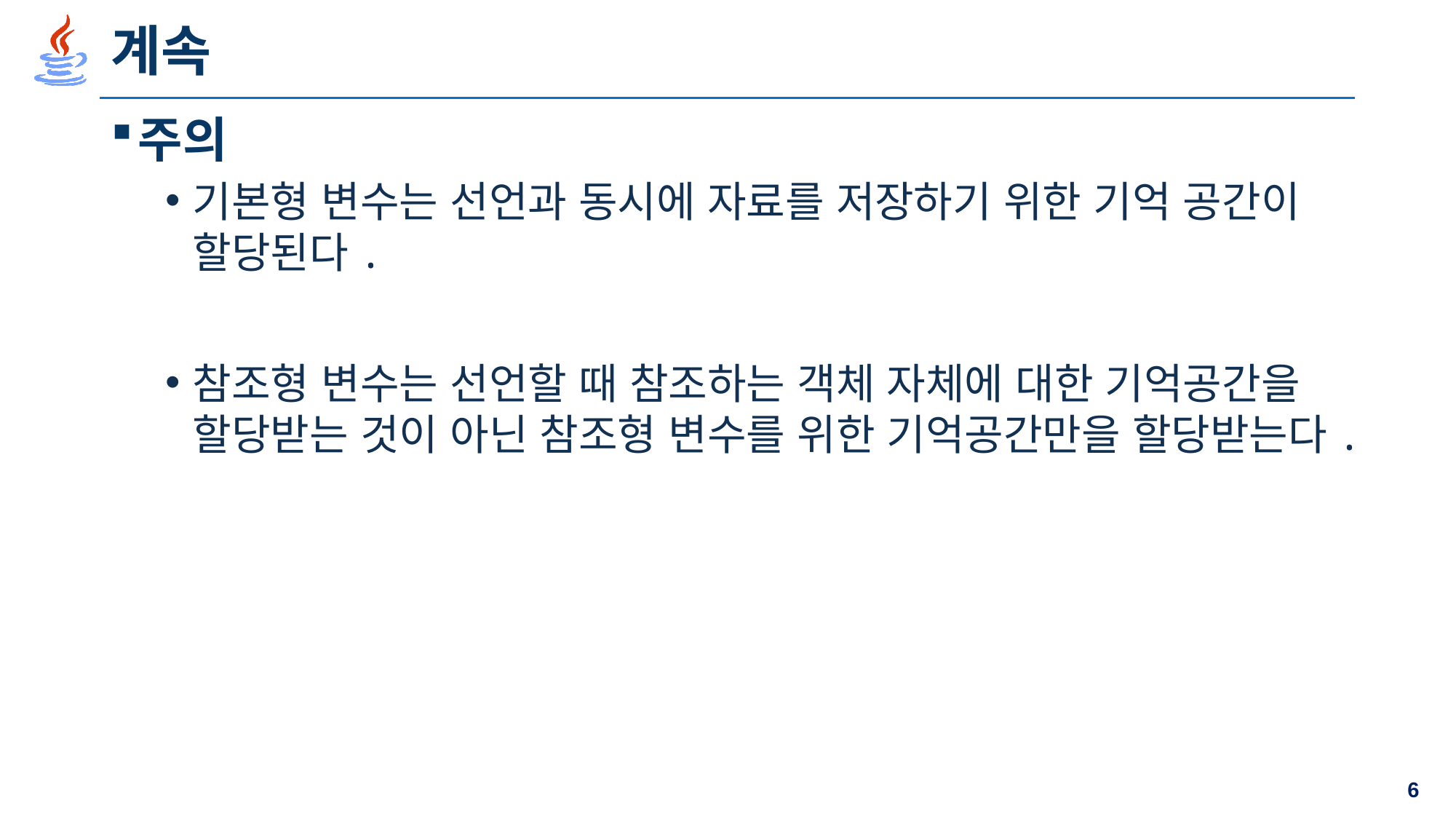

# 계속
주의
기본형 변수는 선언과 동시에 자료를 저장하기 위한 기억 공간이 할당된다.

참조형 변수는 선언할 때 참조하는 객체 자체에 대한 기억공간을 할당받는 것이 아닌 참조형 변수를 위한 기억공간만을 할당받는다.

6